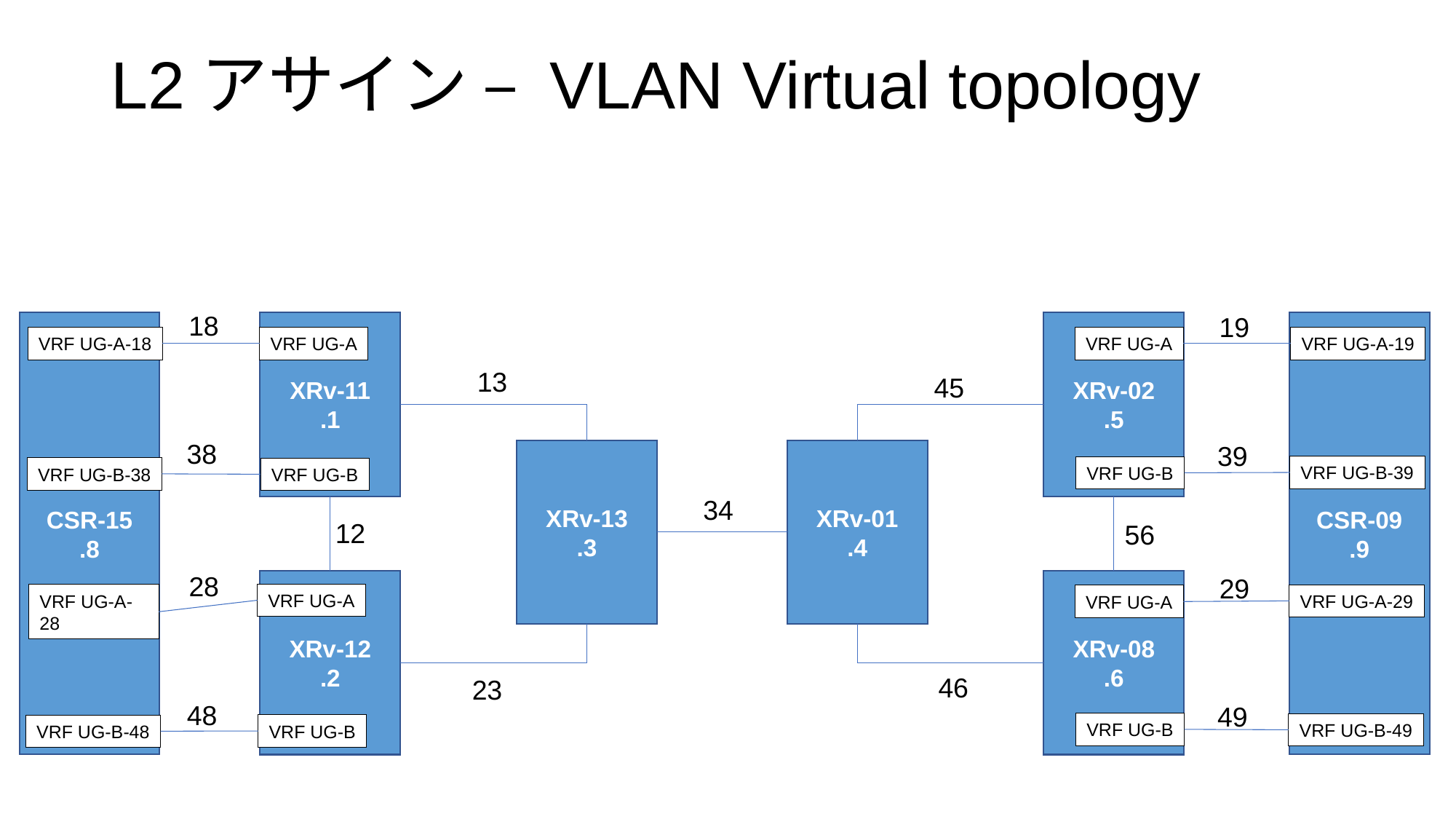

# L2アサイン – VLAN Virtual topology
18
19
CSR-15
.8
CSR-09
.9
XRv-11
.1
XRv-02
.5
VRF UG-A-18
VRF UG-A
VRF UG-A
VRF UG-A-19
13
45
38
39
XRv-13
.3
XRv-01
.4
VRF UG-B-39
VRF UG-B
VRF UG-B-38
VRF UG-B
34
12
56
28
29
XRv-12
.2
XRv-08
.6
VRF UG-A
VRF UG-A-28
VRF UG-A-29
VRF UG-A
46
23
48
49
VRF UG-B
VRF UG-B-49
VRF UG-B
VRF UG-B-48